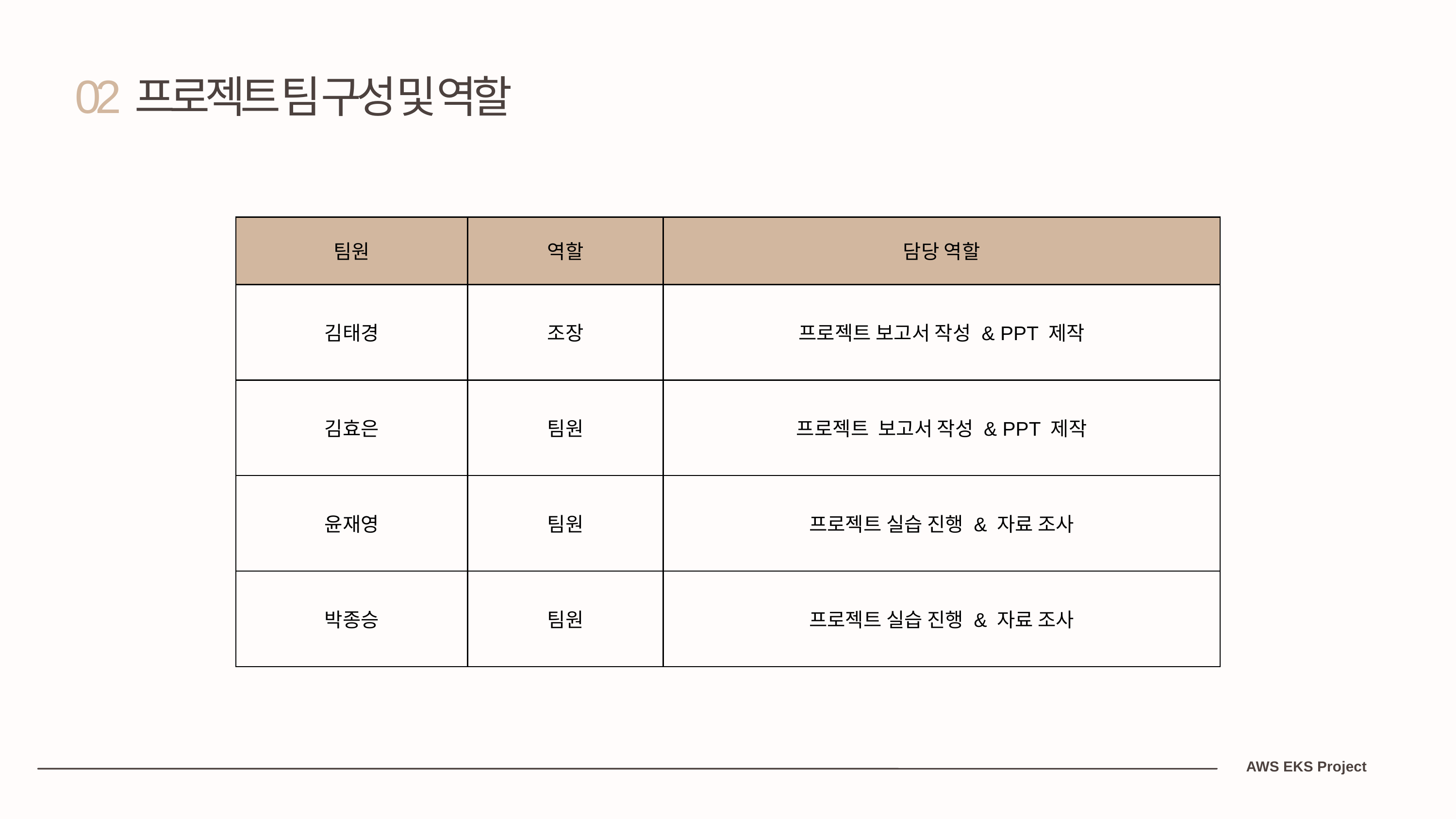

02
프로젝트 팀 구성 및 역할
| 팀원 | 역할 | 담당 역할 |
| --- | --- | --- |
| 김태경 | 조장 | 프로젝트 보고서 작성 & PPT 제작 |
| 김효은 | 팀원 | 프로젝트 보고서 작성 & PPT 제작 |
| 윤재영 | 팀원 | 프로젝트 실습 진행 & 자료 조사 |
| 박종승 | 팀원 | 프로젝트 실습 진행 & 자료 조사 |
경쟁사 B
AWS EKS Project